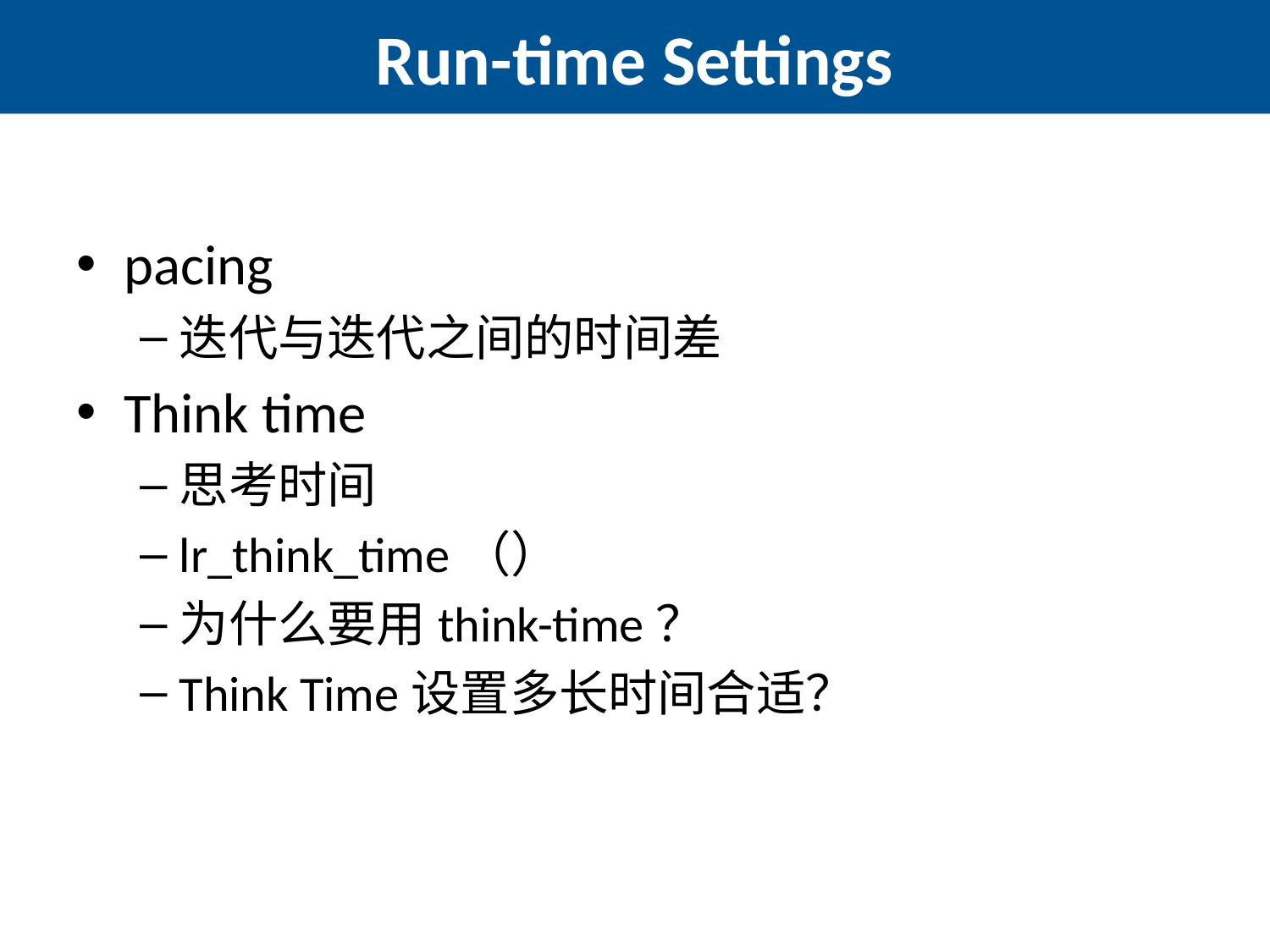

# Run-time Settings
pacing
迭代与迭代之间的时间差
Think time
思考时间
lr_think_time（）
为什么要用think-time？
Think Time设置多长时间合适？